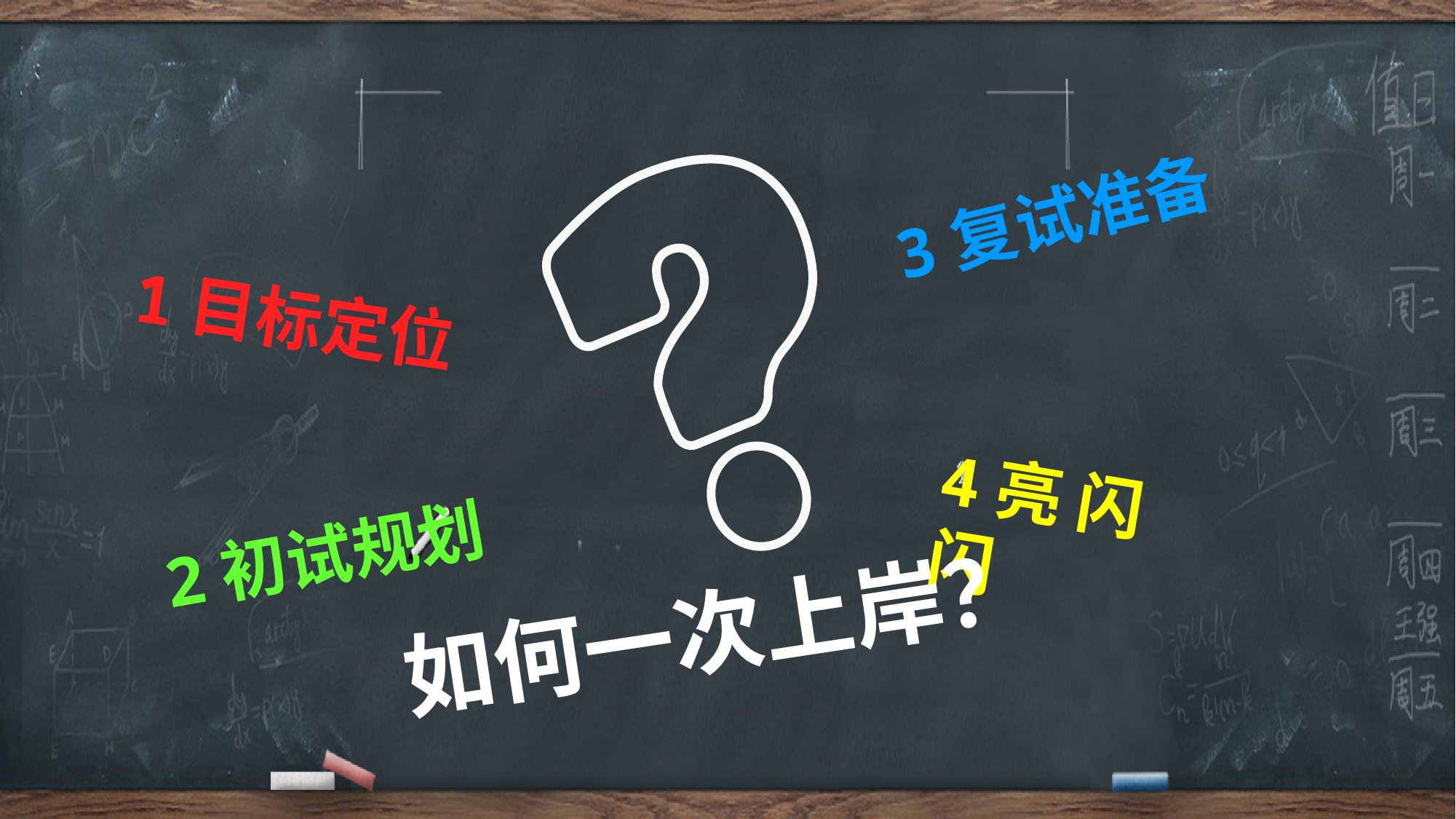

3复试准备
1目标定位
4亮 闪 闪
2初试规划
如何一次上岸？